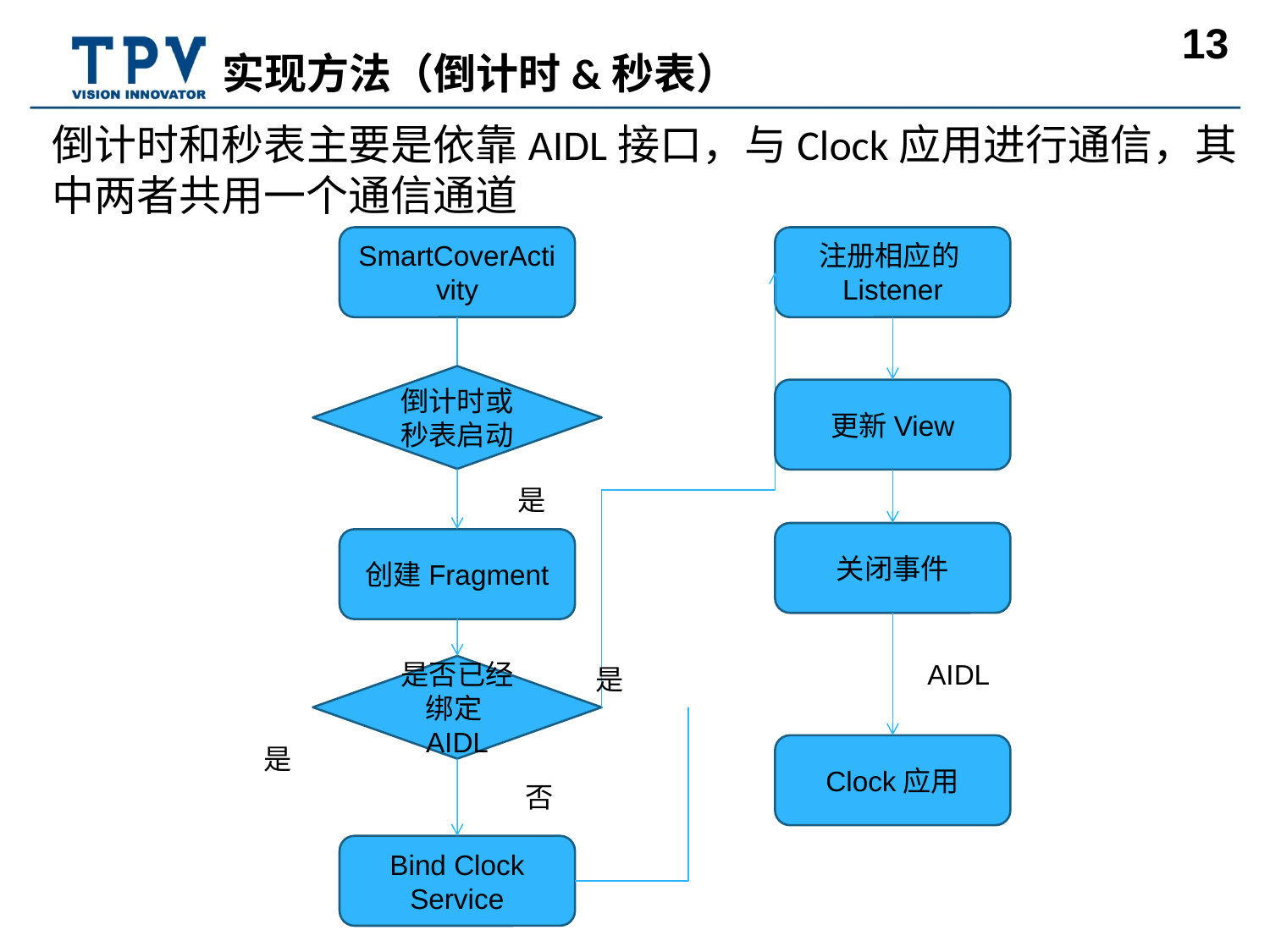

# 实现方法（倒计时&秒表）
倒计时和秒表主要是依靠AIDL接口，与Clock应用进行通信，其中两者共用一个通信通道
SmartCoverActivity
注册相应的Listener
倒计时或秒表启动
更新View
是
关闭事件
创建Fragment
AIDL
是否已经绑定AIDL
是
是
Clock应用
否
Bind Clock Service